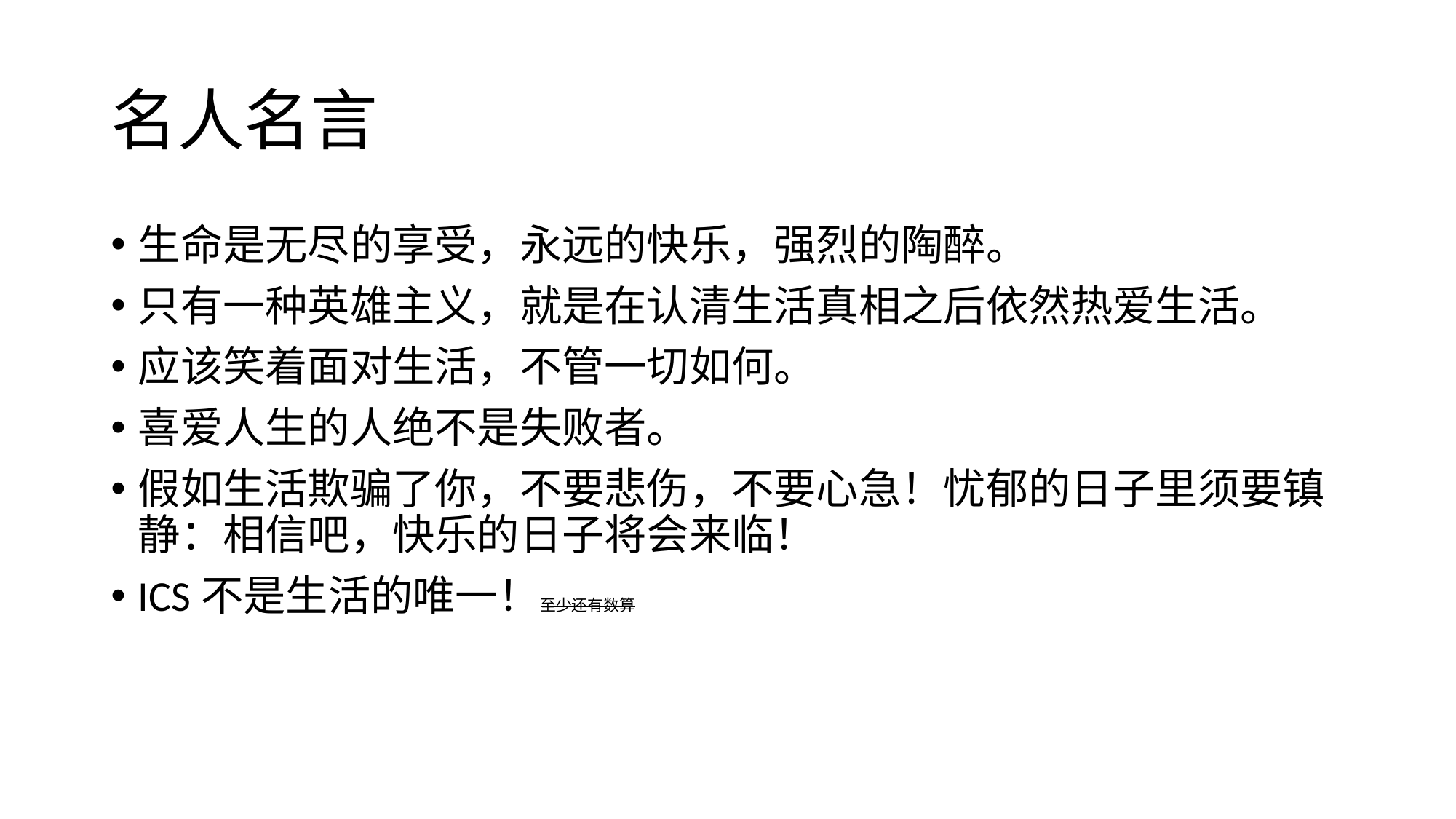

# 名人名言
生命是无尽的享受，永远的快乐，强烈的陶醉。
只有一种英雄主义，就是在认清生活真相之后依然热爱生活。
应该笑着面对生活，不管一切如何。
喜爱人生的人绝不是失败者。
假如生活欺骗了你，不要悲伤，不要心急！忧郁的日子里须要镇静：相信吧，快乐的日子将会来临！
ICS不是生活的唯一！至少还有数算